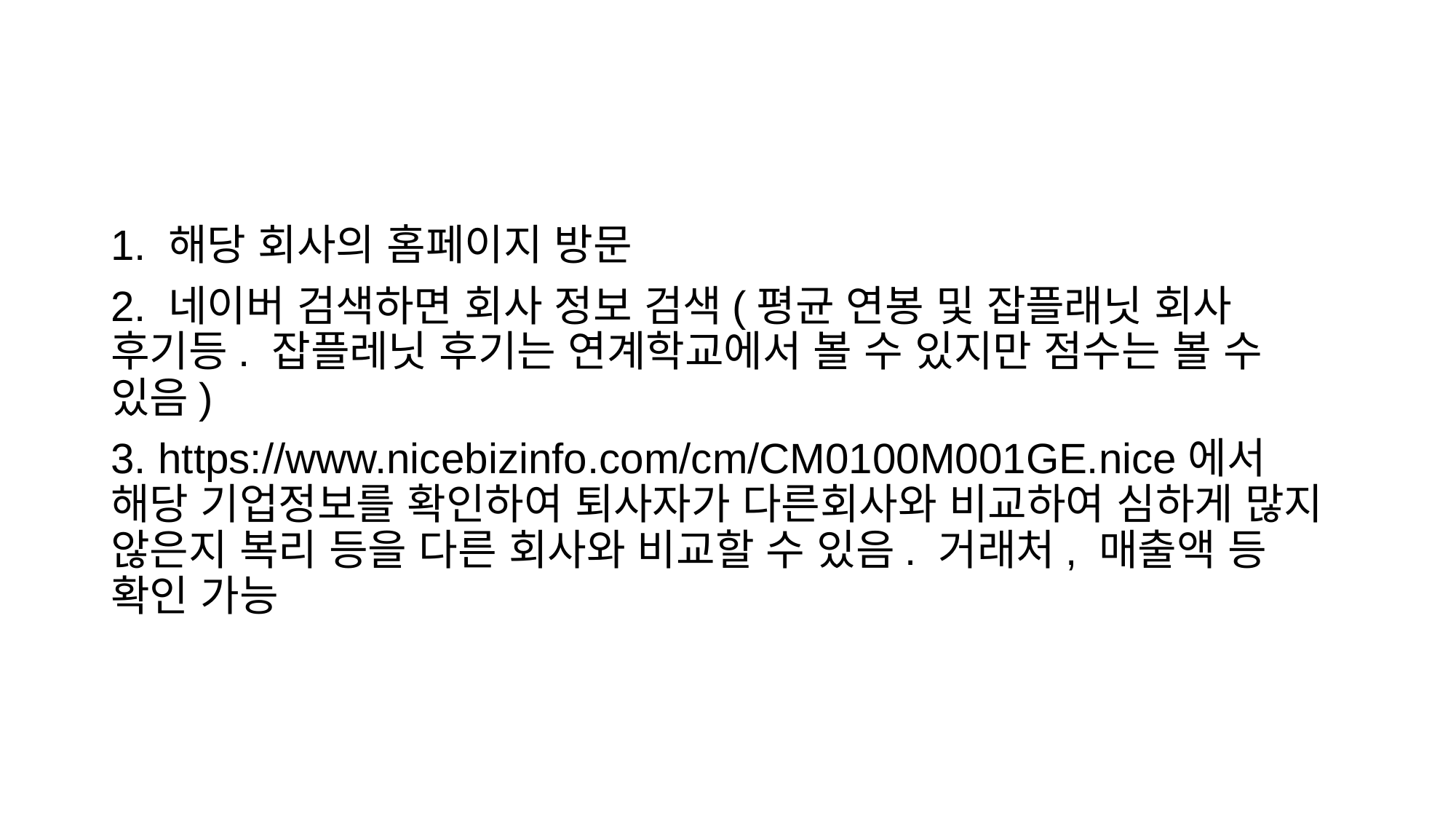

1. 해당 회사의 홈페이지 방문
2. 네이버 검색하면 회사 정보 검색(평균 연봉 및 잡플래닛 회사 후기등. 잡플레닛 후기는 연계학교에서 볼 수 있지만 점수는 볼 수 있음)
3. https://www.nicebizinfo.com/cm/CM0100M001GE.nice에서 해당 기업정보를 확인하여 퇴사자가 다른회사와 비교하여 심하게 많지 않은지 복리 등을 다른 회사와 비교할 수 있음. 거래처, 매출액 등 확인 가능